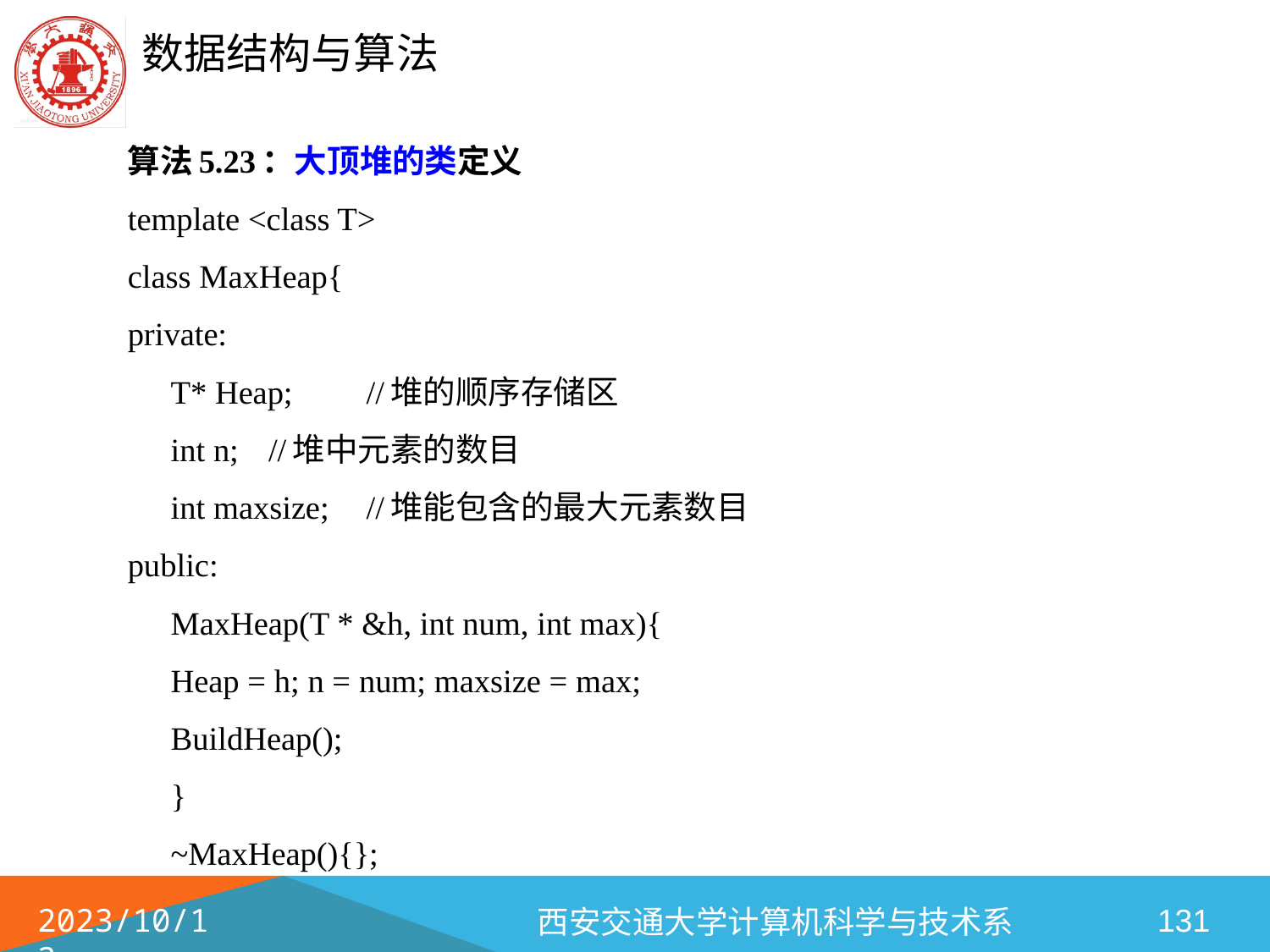

算法5.23：大顶堆的类定义
template <class T>
class MaxHeap{
private:
	T* Heap;	//堆的顺序存储区
	int n;		//堆中元素的数目
	int maxsize;	//堆能包含的最大元素数目
public:
	MaxHeap(T * &h, int num, int max){
		Heap = h; n = num; maxsize = max;
		BuildHeap();
	}
	~MaxHeap(){};